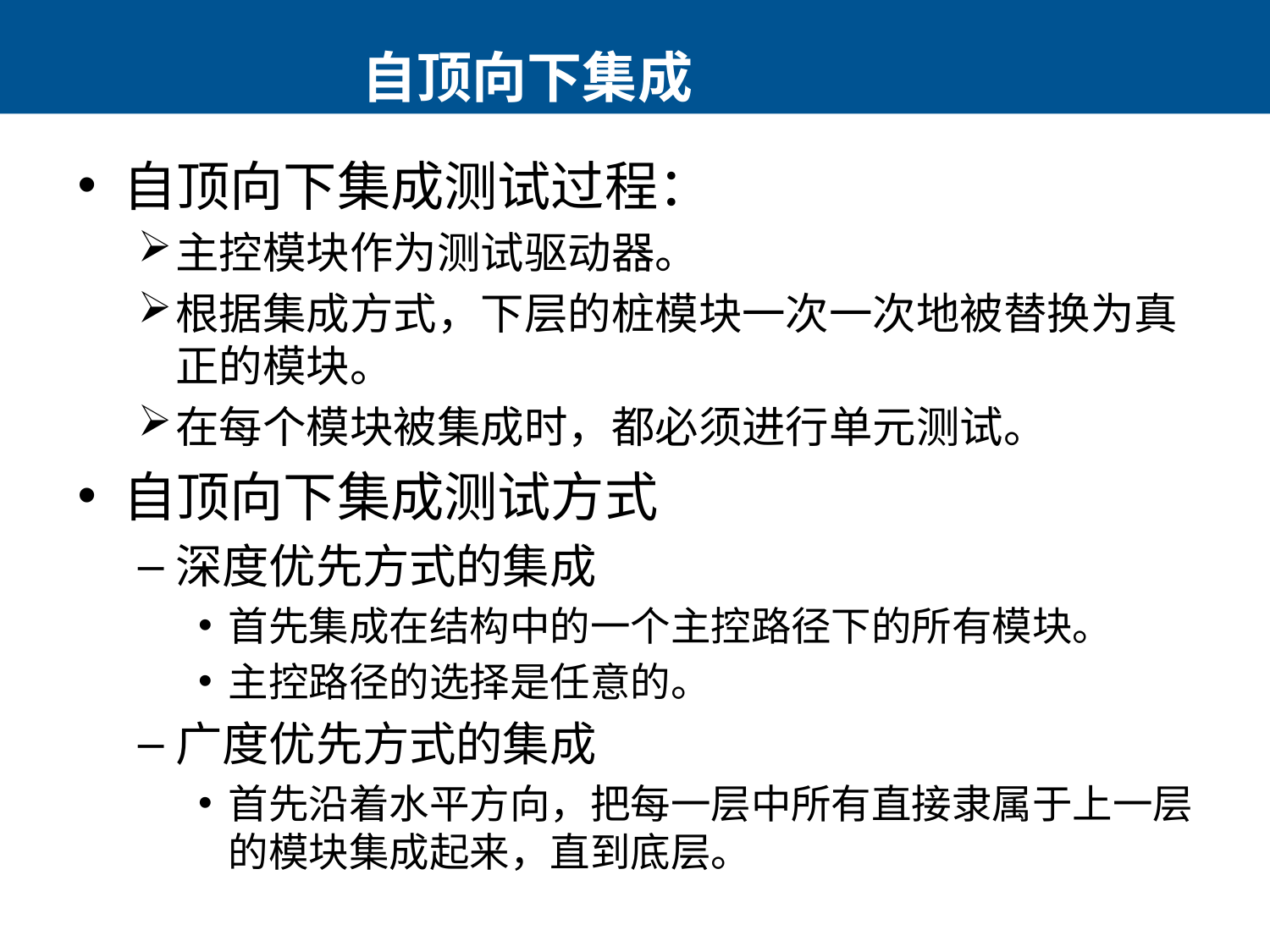

# 自顶向下集成
自顶向下集成测试过程：
主控模块作为测试驱动器。
根据集成方式，下层的桩模块一次一次地被替换为真正的模块。
在每个模块被集成时，都必须进行单元测试。
自顶向下集成测试方式
深度优先方式的集成
首先集成在结构中的一个主控路径下的所有模块。
主控路径的选择是任意的。
广度优先方式的集成
首先沿着水平方向，把每一层中所有直接隶属于上一层的模块集成起来，直到底层。